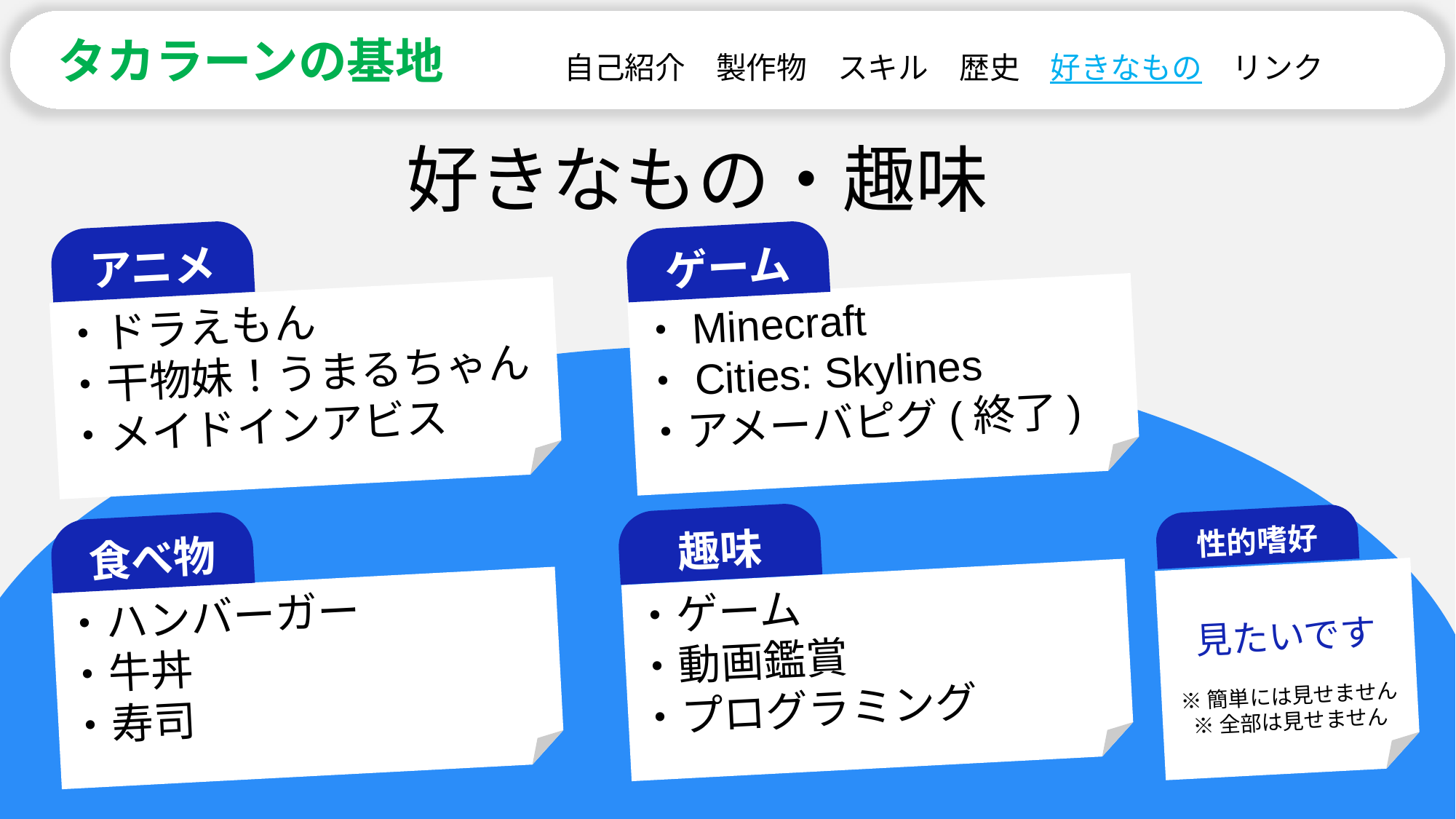

タカラーンの基地　               自己紹介　製作物　スキル　歴史　好きなもの　リンク
好きなもの・趣味
アニメ
ゲーム
・Minecraft
・Cities: Skylines
・アメーバピグ(終了)
・ドラえもん
・干物妹！うまるちゃん
・メイドインアビス

趣味
性的嗜好
食べ物

見たいです

※簡単には見せません
※全部は見せません
・ゲーム
・動画鑑賞
・プログラミング
・ハンバーガー
・牛丼
・寿司